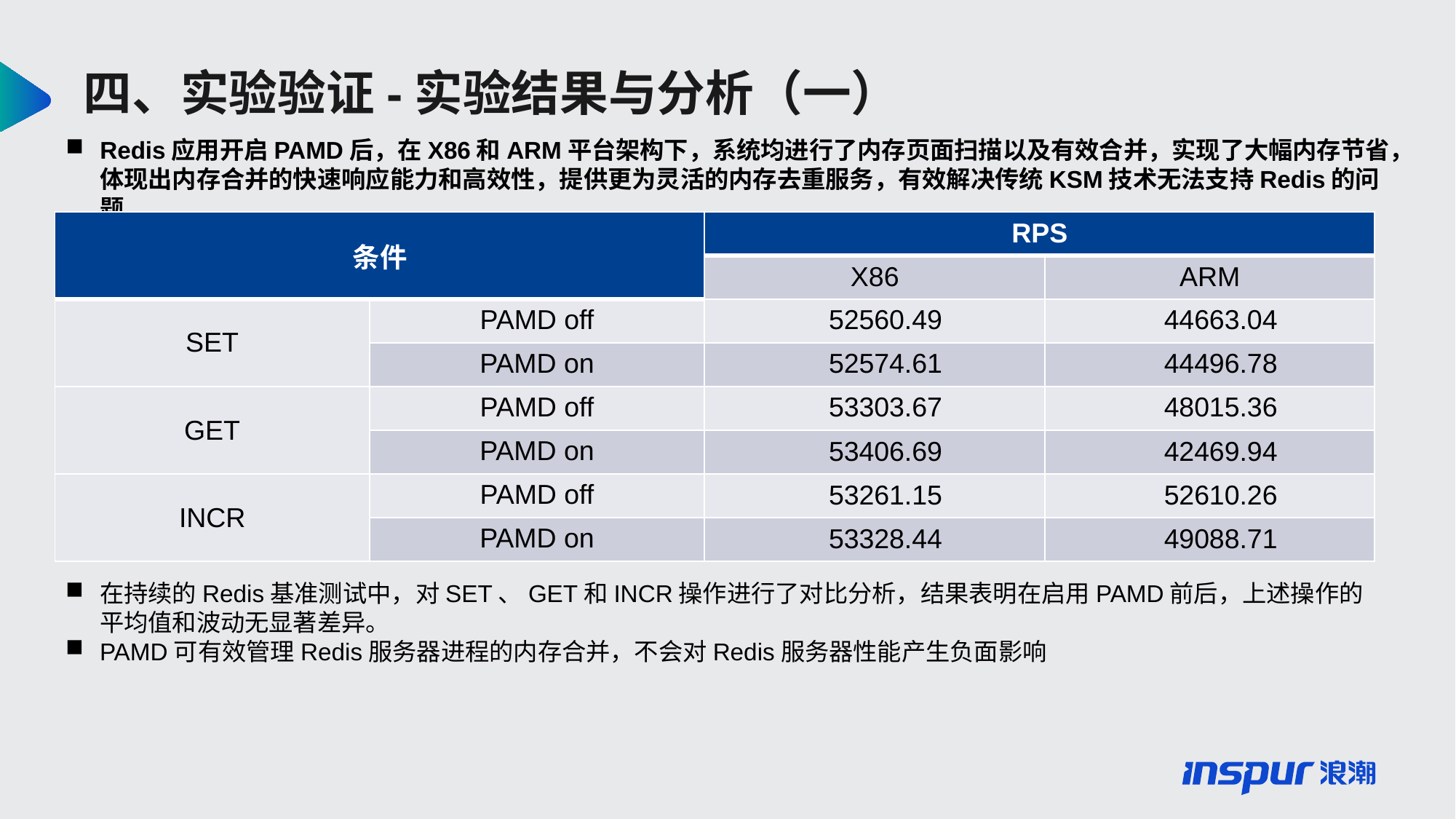

四、实验验证-实验结果与分析（一）

Redis应用开启PAMD后，在X86和ARM平台架构下，系统均进行了内存页面扫描以及有效合并，实现了大幅内存节省，体现出内存合并的快速响应能力和高效性，提供更为灵活的内存去重服务，有效解决传统KSM技术无法支持Redis的问题
| 条件 |  | RPS |  |
| --- | --- | --- | --- |
|  |  | X86 | ARM |
| SET | PAMD off | 52560.49 | 44663.04 |
|  | PAMD on | 52574.61 | 44496.78 |
| GET | PAMD off | 53303.67 | 48015.36 |
|  | PAMD on | 53406.69 | 42469.94 |
| INCR | PAMD off | 53261.15 | 52610.26 |
|  | PAMD on | 53328.44 | 49088.71 |
在持续的Redis基准测试中，对SET、GET和INCR操作进行了对比分析，结果表明在启用PAMD前后，上述操作的平均值和波动无显著差异。
PAMD可有效管理Redis服务器进程的内存合并，不会对Redis服务器性能产生负面影响